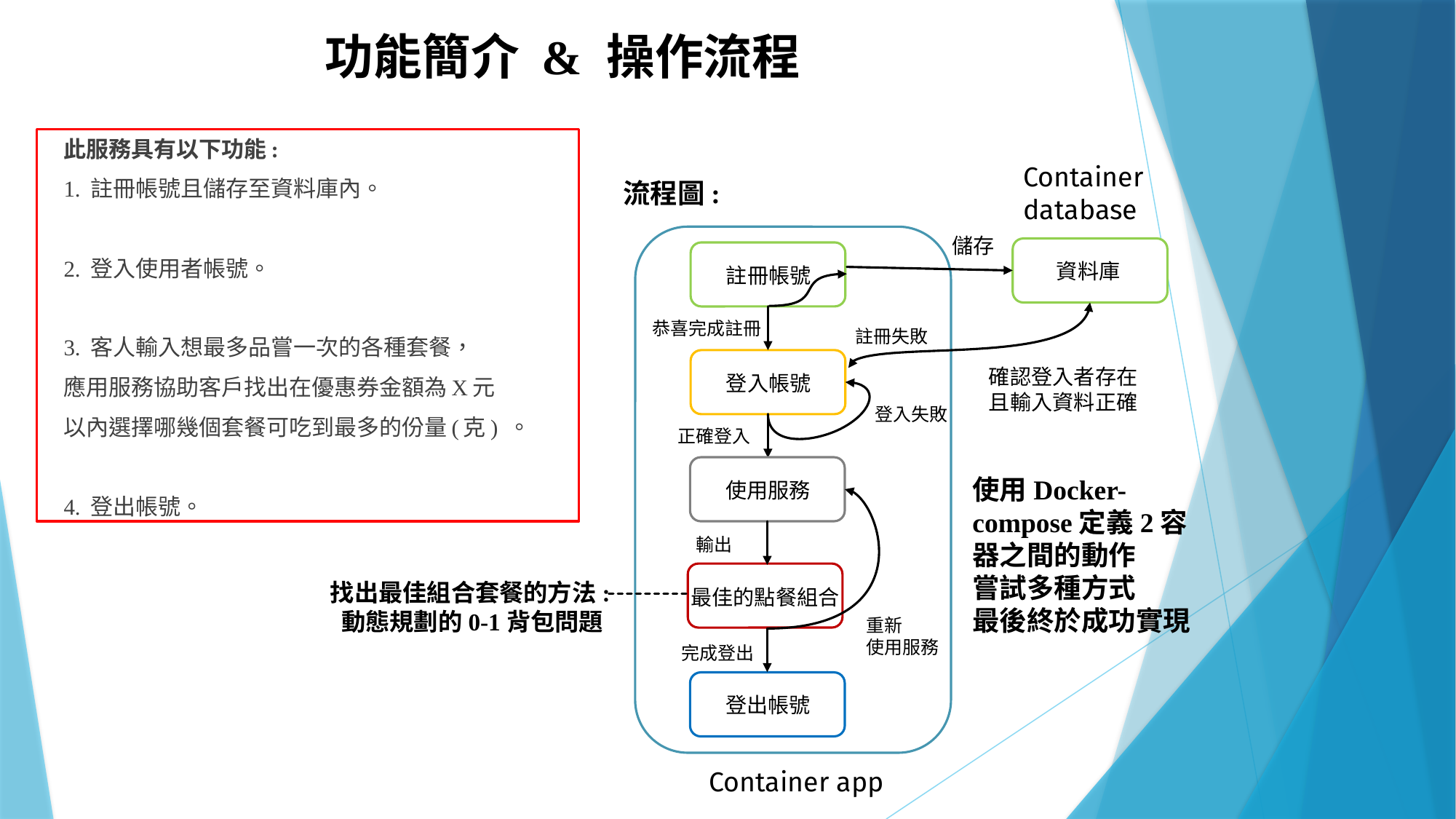

# 功能簡介 & 操作流程

此服務具有以下功能:
1. 註冊帳號且儲存至資料庫內。

2. 登入使用者帳號。

3. 客人輸入想最多品嘗一次的各種套餐，
應用服務協助客戶找出在優惠券金額為X元
以內選擇哪幾個套餐可吃到最多的份量(克) 。

4. 登出帳號。

Container
database
流程圖:

儲存

資料庫

註冊帳號
恭喜完成註冊
註冊失敗

登入帳號
確認登入者存在
且輸入資料正確
登入失敗
正確登入

使用服務
使用Docker-compose定義2容器之間的動作
嘗試多種方式
最後終於成功實現
輸出

最佳的點餐組合
找出最佳組合套餐的方法:
 動態規劃的0-1背包問題
重新
使用服務
完成登出

登出帳號
Container app